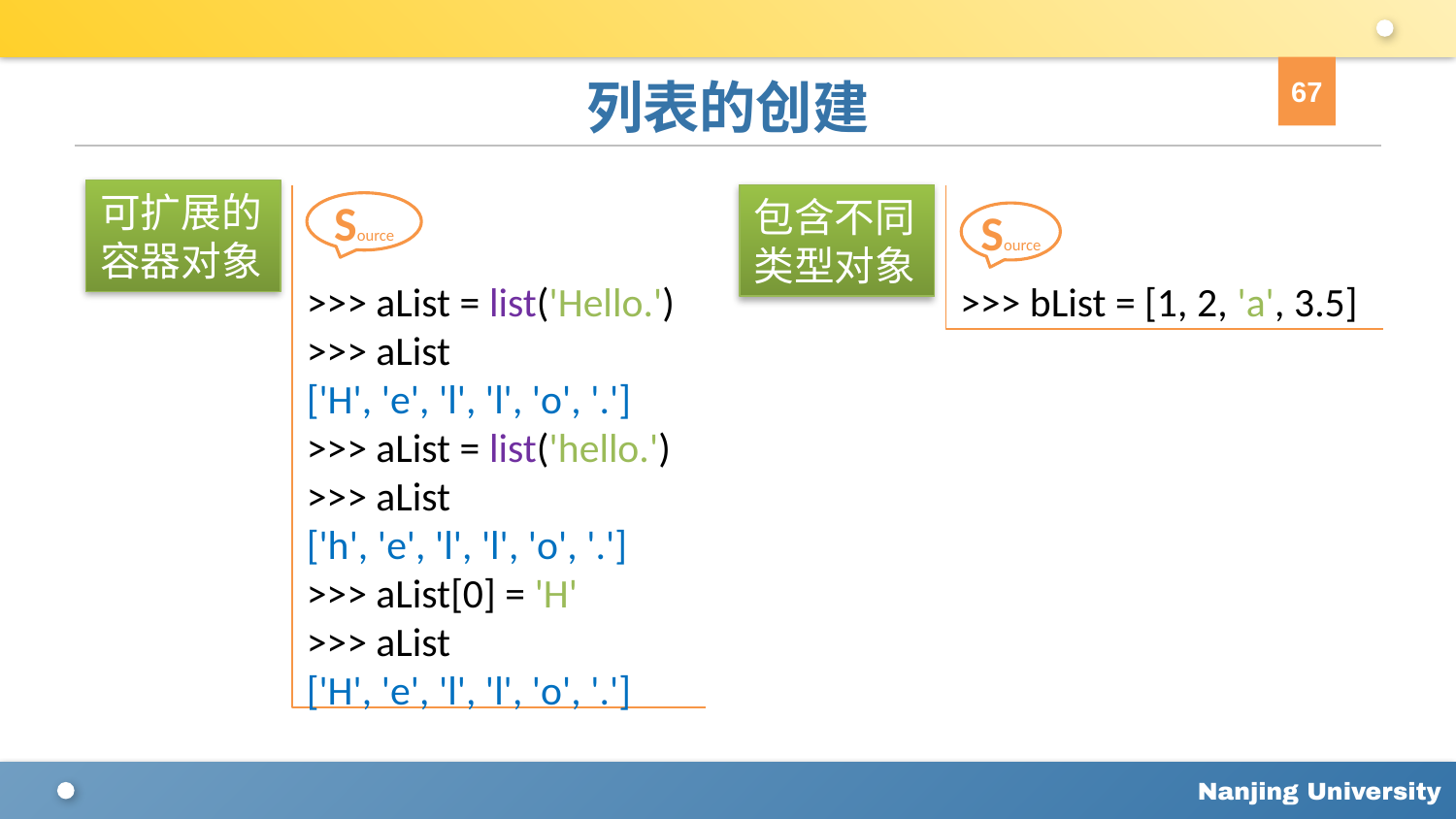

67
# 列表的创建
可扩展的容器对象

>>> aList = list('Hello.')
>>> aList
['H', 'e', 'l', 'l', 'o', '.']
>>> aList = list('hello.')
>>> aList
['h', 'e', 'l', 'l', 'o', '.']
>>> aList[0] = 'H'
>>> aList
['H', 'e', 'l', 'l', 'o', '.']
Source
包含不同类型对象

>>> bList = [1, 2, 'a', 3.5]
Source